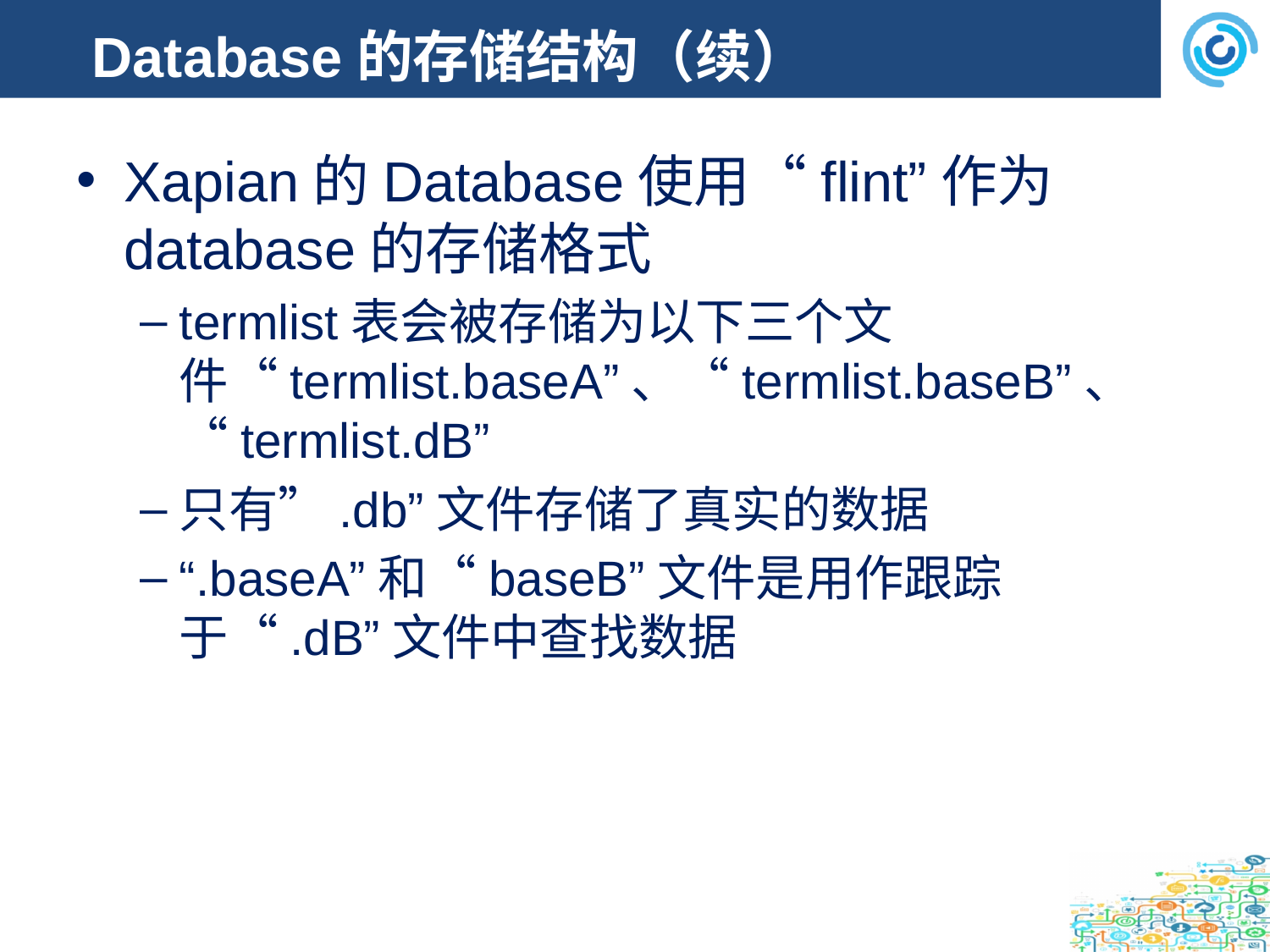

# Database的存储结构（续）
Xapian的Database使用“flint”作为database的存储格式
termlist表会被存储为以下三个文件“termlist.baseA”、“termlist.baseB”、“termlist.dB”
只有”.db”文件存储了真实的数据
“.baseA”和“baseB”文件是用作跟踪于“.dB”文件中查找数据